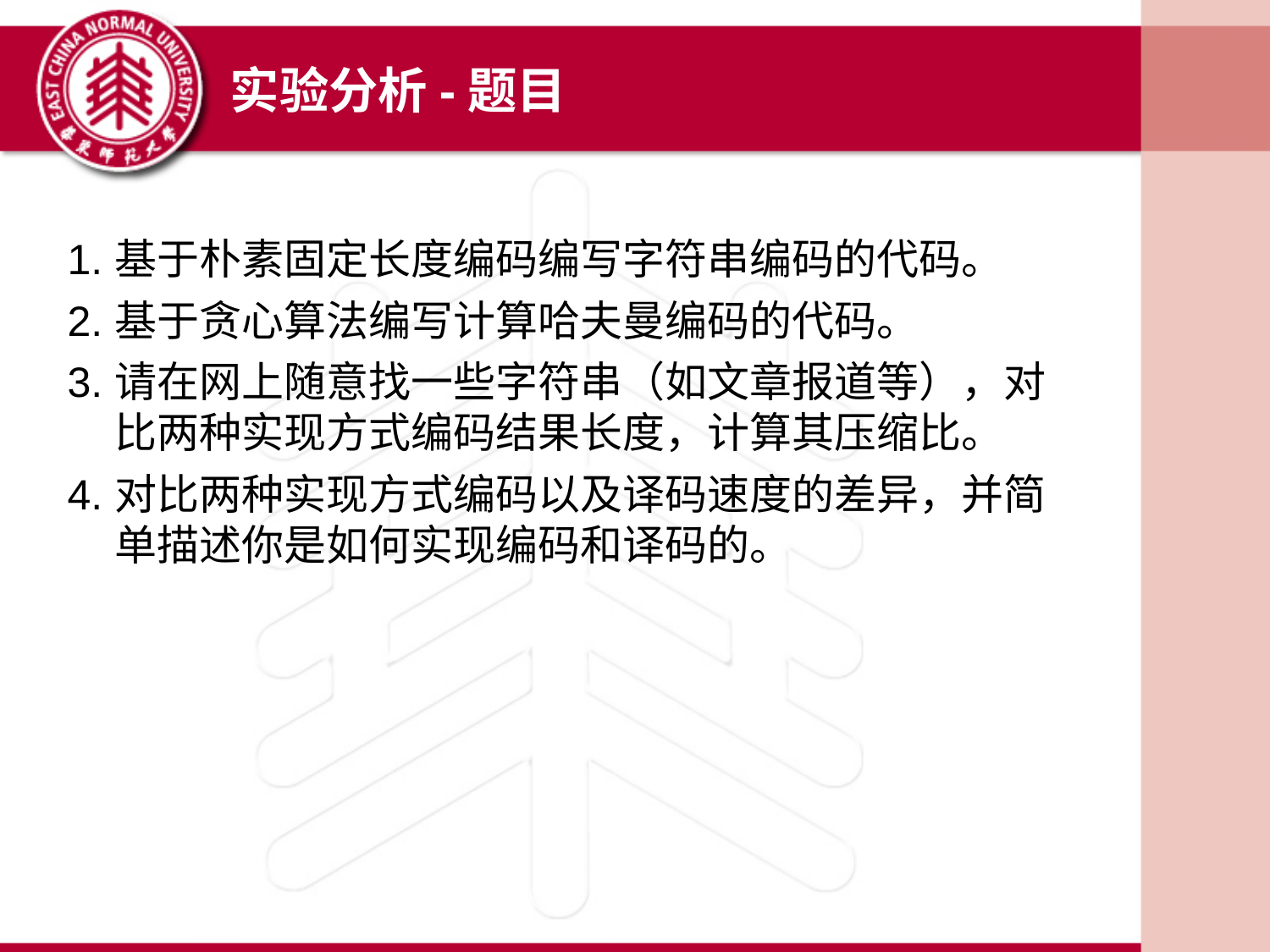

实验分析-题目
基于朴素固定长度编码编写字符串编码的代码。
基于贪心算法编写计算哈夫曼编码的代码。
请在网上随意找一些字符串（如文章报道等），对比两种实现方式编码结果长度，计算其压缩比。
对比两种实现方式编码以及译码速度的差异，并简单描述你是如何实现编码和译码的。